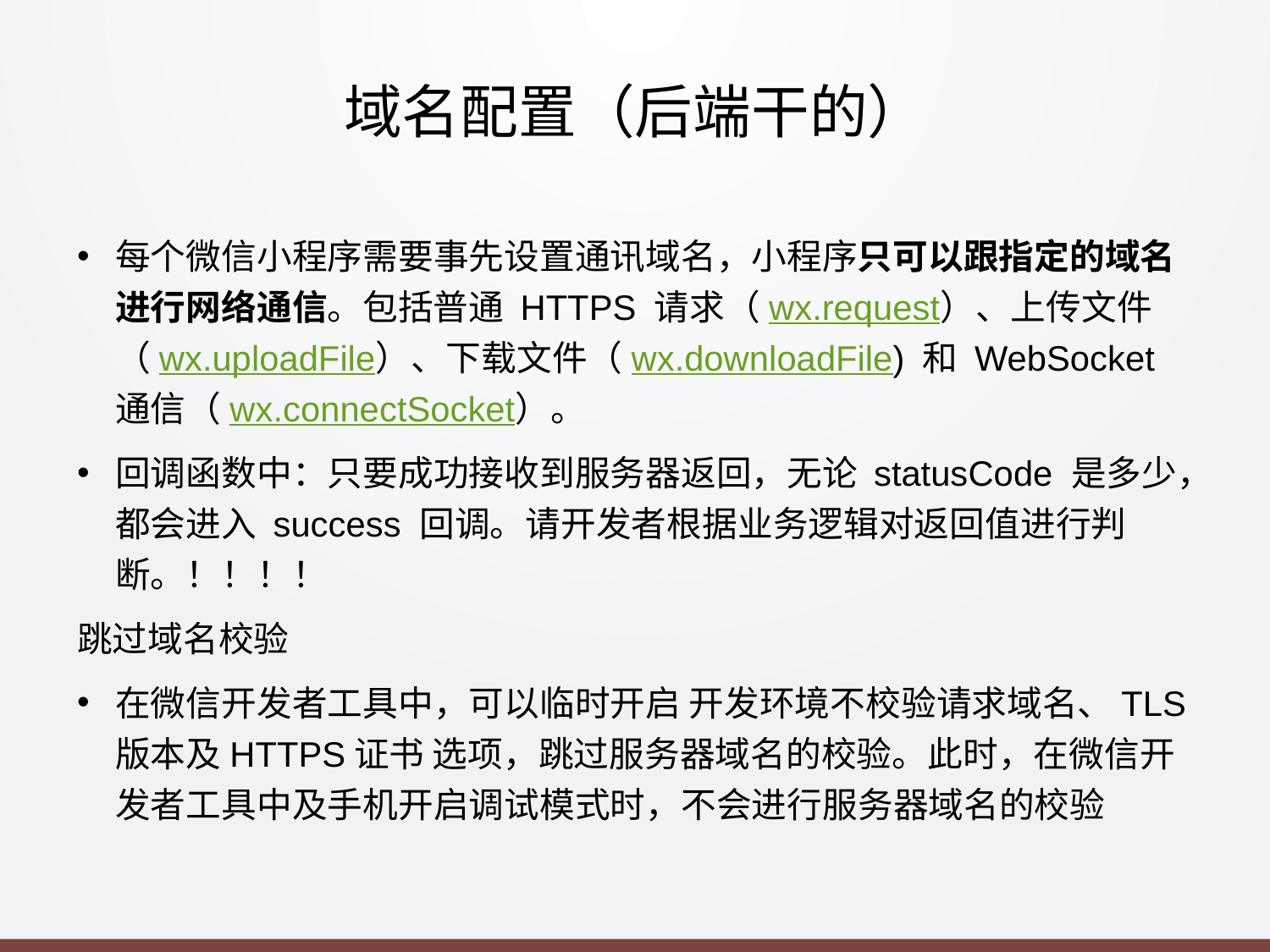

# 域名配置（后端干的）
每个微信小程序需要事先设置通讯域名，小程序只可以跟指定的域名进行网络通信。包括普通 HTTPS 请求（wx.request）、上传文件（wx.uploadFile）、下载文件（wx.downloadFile) 和 WebSocket 通信（wx.connectSocket）。
回调函数中：只要成功接收到服务器返回，无论 statusCode 是多少，都会进入 success 回调。请开发者根据业务逻辑对返回值进行判断。！！！！
跳过域名校验
在微信开发者工具中，可以临时开启 开发环境不校验请求域名、TLS版本及HTTPS证书 选项，跳过服务器域名的校验。此时，在微信开发者工具中及手机开启调试模式时，不会进行服务器域名的校验